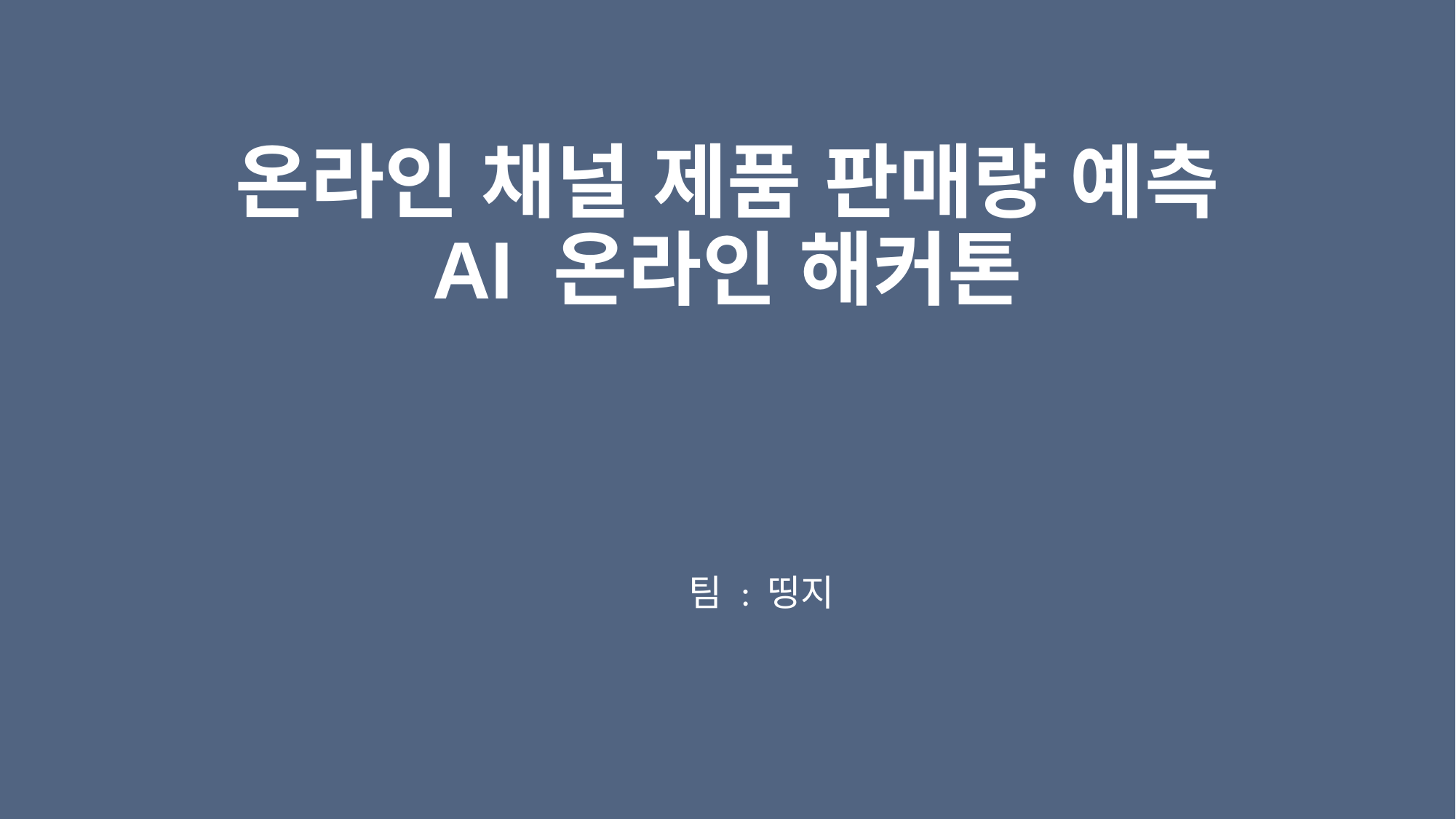

# 온라인 채널 제품 판매량 예측 AI 온라인 해커톤
팀 : 띵지